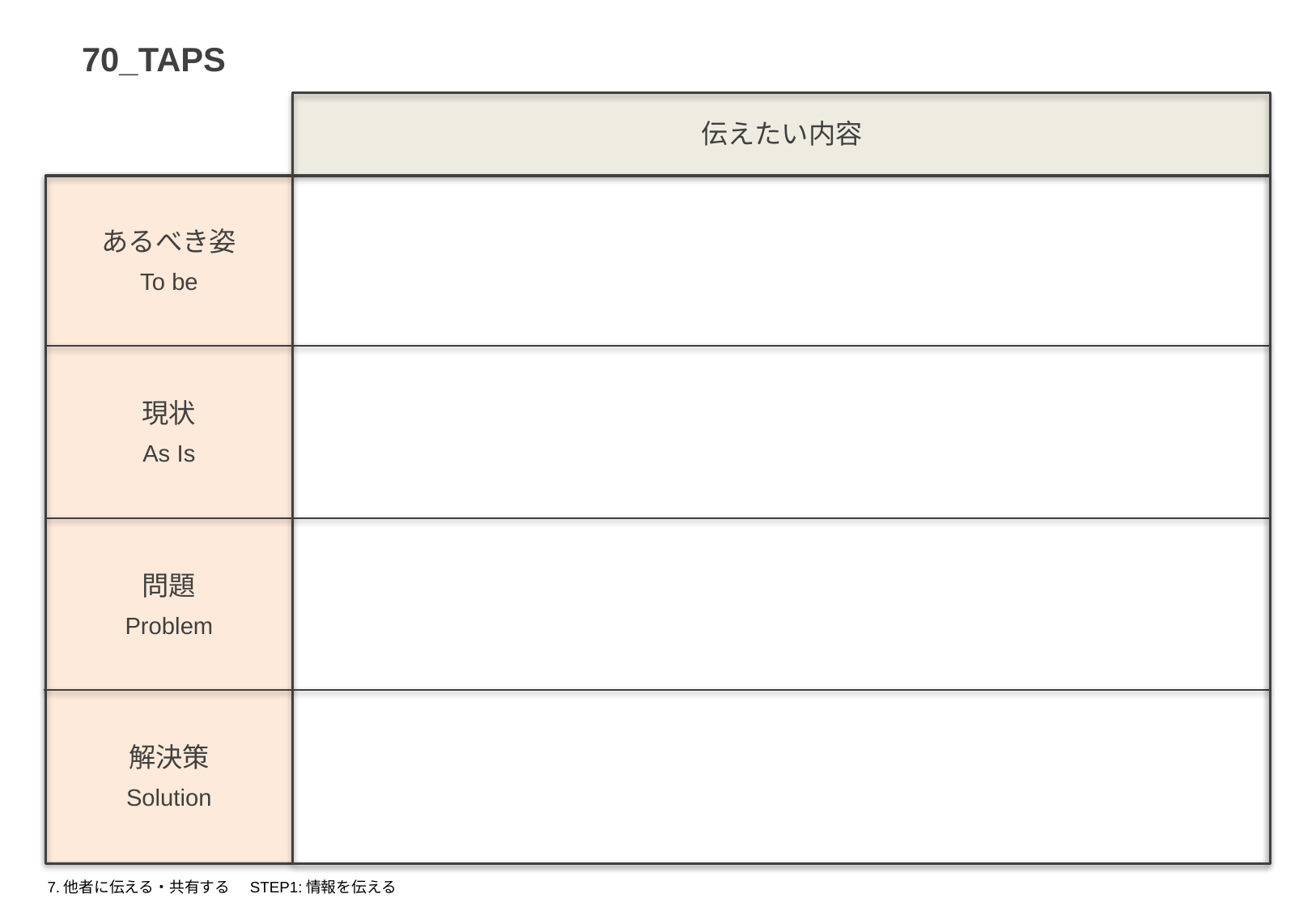

70_TAPS

伝えたい内容

あるべき姿
To be
現状
As Is
問題
Problem
解決策
Solution
7.他者に伝える・共有する
STEP1:情報を伝える